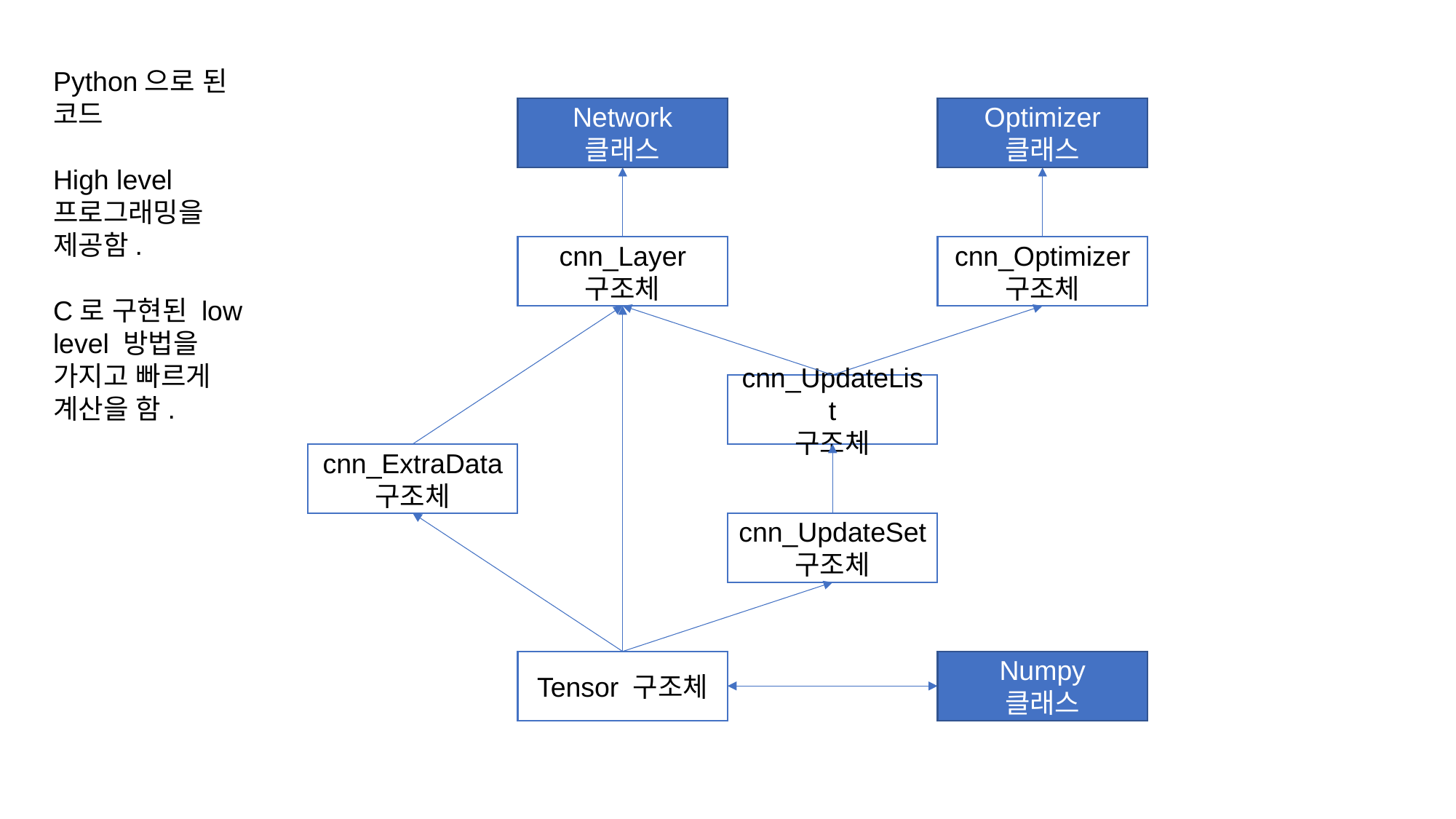

Python으로 된 코드

High level 프로그래밍을 제공함.

C로 구현된 low level 방법을 가지고 빠르게 계산을 함.
Network
클래스
Optimizer
클래스
Network
클래스
Optimizer
클래스
cnn_Optimizer
구조체
cnn_Layer
구조체
cnn_UpdateList
구조체
cnn_ExtraData
구조체
cnn_UpdateSet
구조체
Tensor 구조체
Numpy
클래스
Numpy
클래스